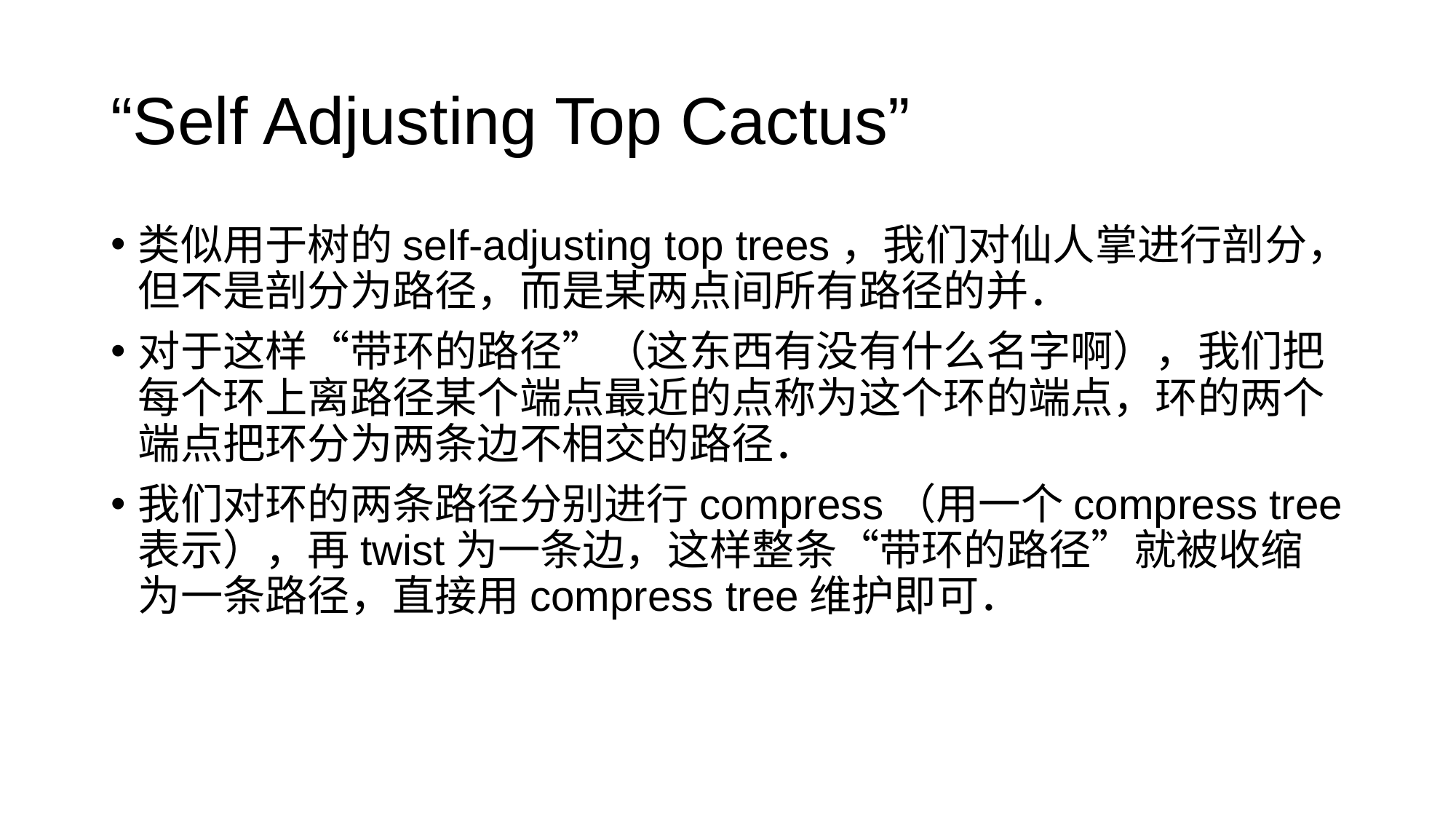

# “Self Adjusting Top Cactus”
类似用于树的self-adjusting top trees，我们对仙人掌进行剖分，但不是剖分为路径，而是某两点间所有路径的并．
对于这样“带环的路径”（这东西有没有什么名字啊），我们把每个环上离路径某个端点最近的点称为这个环的端点，环的两个端点把环分为两条边不相交的路径．
我们对环的两条路径分别进行compress（用一个compress tree表示），再twist为一条边，这样整条“带环的路径”就被收缩为一条路径，直接用compress tree维护即可．